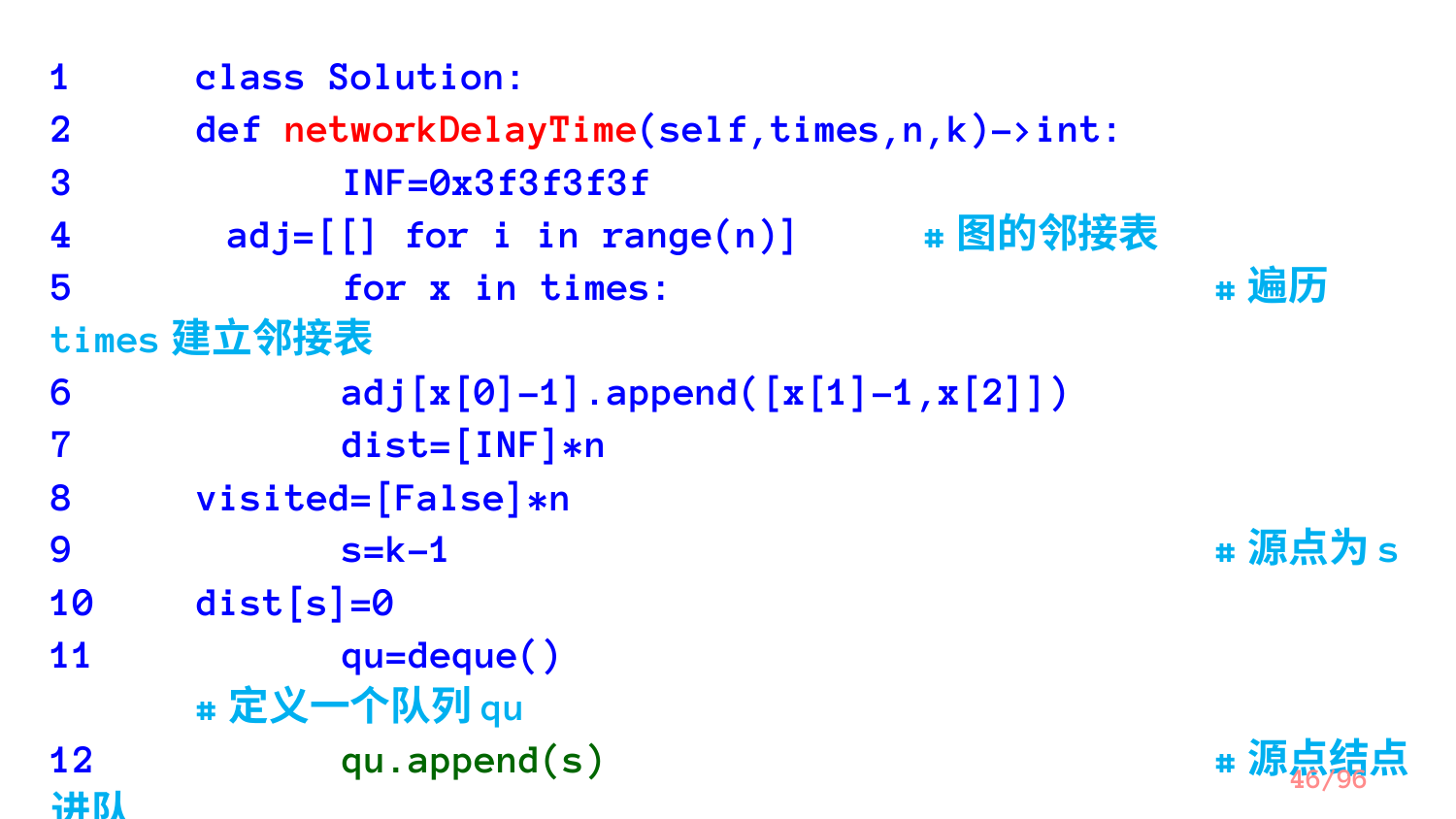

1	class Solution:
2    	def networkDelayTime(self,times,n,k)->int:
3      	INF=0x3f3f3f3f
4       adj=[[] for i in range(n)]   	#图的邻接表
5      	for x in times:         			#遍历times建立邻接表
6       	adj[x[0]-1].append([x[1]-1,x[2]])
7      	dist=[INF]*n
8     	visited=[False]*n
9      	s=k-1                   			#源点为s
10    	dist[s]=0
11     	qu=deque()   							#定义一个队列qu
12     	qu.append(s)            			#源点结点进队
13    	visited[s]=True
46/96